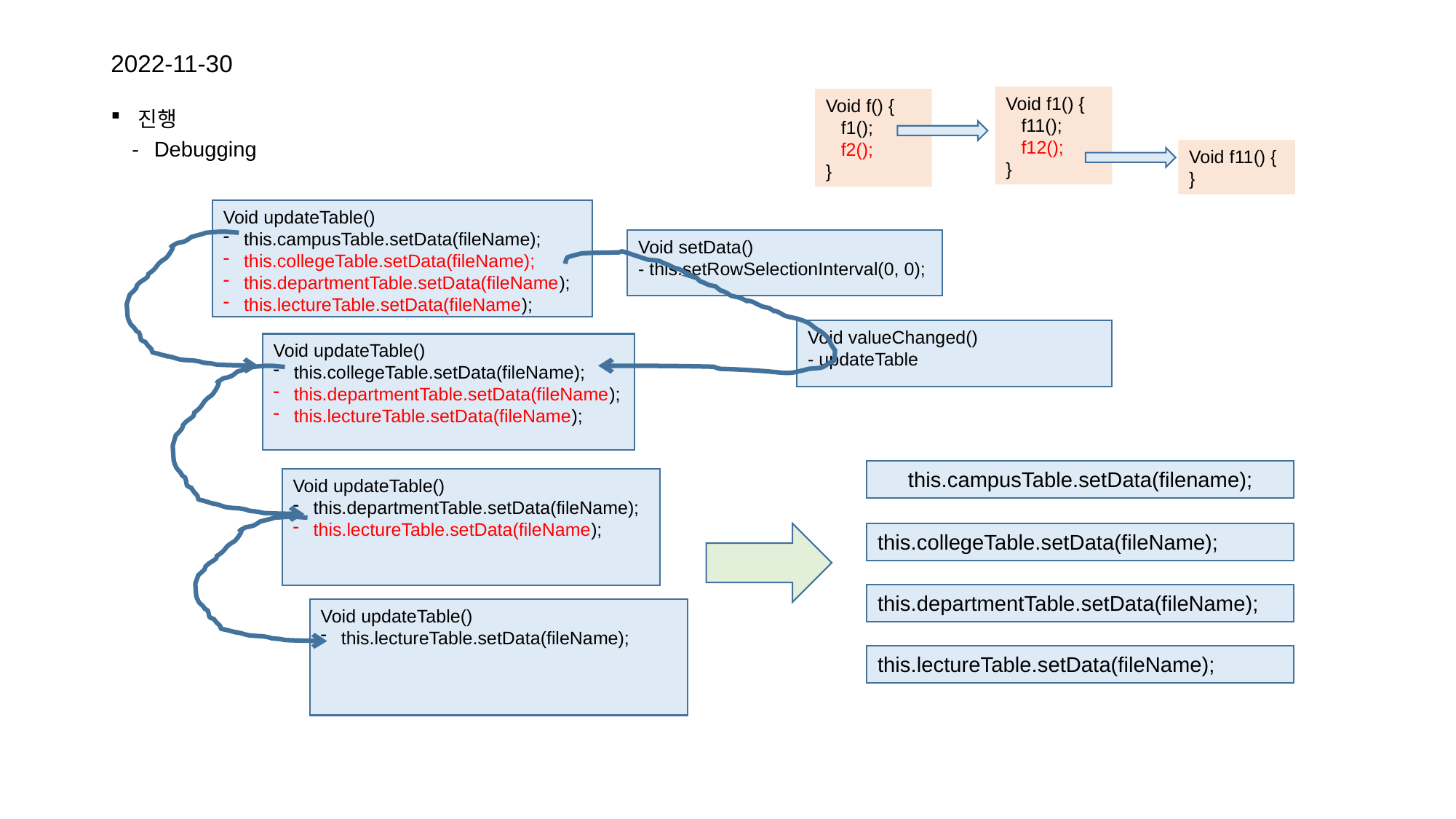

# 2022-11-30
Void f1() {
   f11();
   f12();
}
Void f() {
   f1();
   f2();
}

진행
Debugging

Void f11() {
}

Void updateTable()
this.campusTable.setData(fileName);
this.collegeTable.setData(fileName);
this.departmentTable.setData(fileName);
this.lectureTable.setData(fileName);

Void setData()
- this.setRowSelectionInterval(0, 0);

Void valueChanged()
- updateTable
Void updateTable()
this.collegeTable.setData(fileName);
this.departmentTable.setData(fileName);
this.lectureTable.setData(fileName);

this.campusTable.setData(filename);
Void updateTable()
this.departmentTable.setData(fileName);
this.lectureTable.setData(fileName);

this.collegeTable.setData(fileName);

this.departmentTable.setData(fileName);
Void updateTable()
this.lectureTable.setData(fileName);

this.lectureTable.setData(fileName);